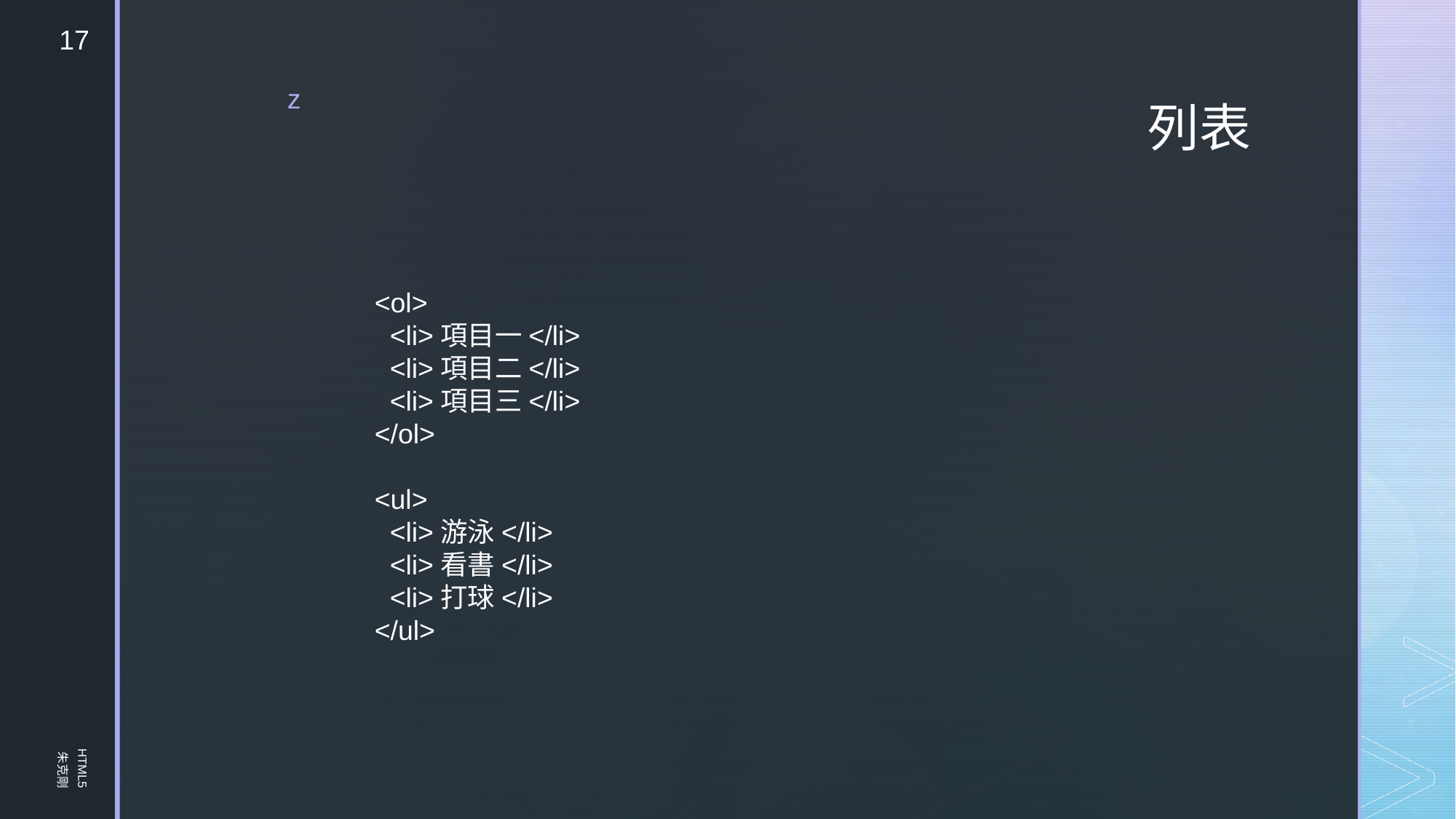

17
# 列表
<ol>
  <li>項目一</li>
  <li>項目二</li>
  <li>項目三</li>
</ol>

<ul>
  <li>游泳</li>
  <li>看書</li>
  <li>打球</li>
</ul>
HTML5
朱克剛